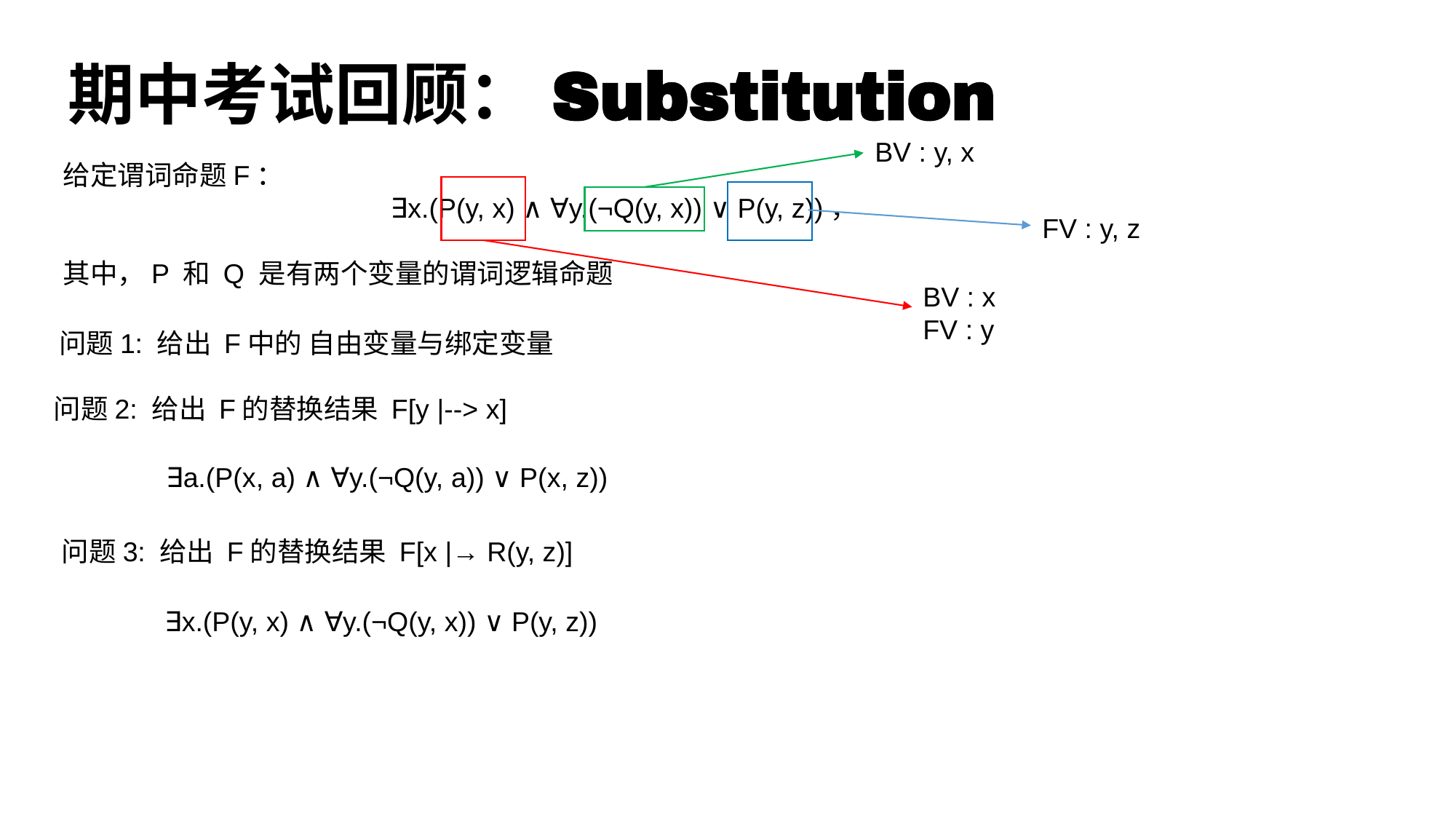

# 期中考试回顾：Substitution
BV : y, x
给定谓词命题F：
			∃x.(P(y, x) ∧ ∀y.(¬Q(y, x)) ∨ P(y, z))，

其中，P 和 Q 是有两个变量的谓词逻辑命题

FV : y, z

BV : x
FV : y
问题1: 给出 F中的 自由变量与绑定变量
问题2: 给出 F的替换结果 F[y |--> x]
∃a.(P(x, a) ∧ ∀y.(¬Q(y, a)) ∨ P(x, z))
问题3: 给出 F的替换结果 F[x |→ R(y, z)]
∃x.(P(y, x) ∧ ∀y.(¬Q(y, x)) ∨ P(y, z))